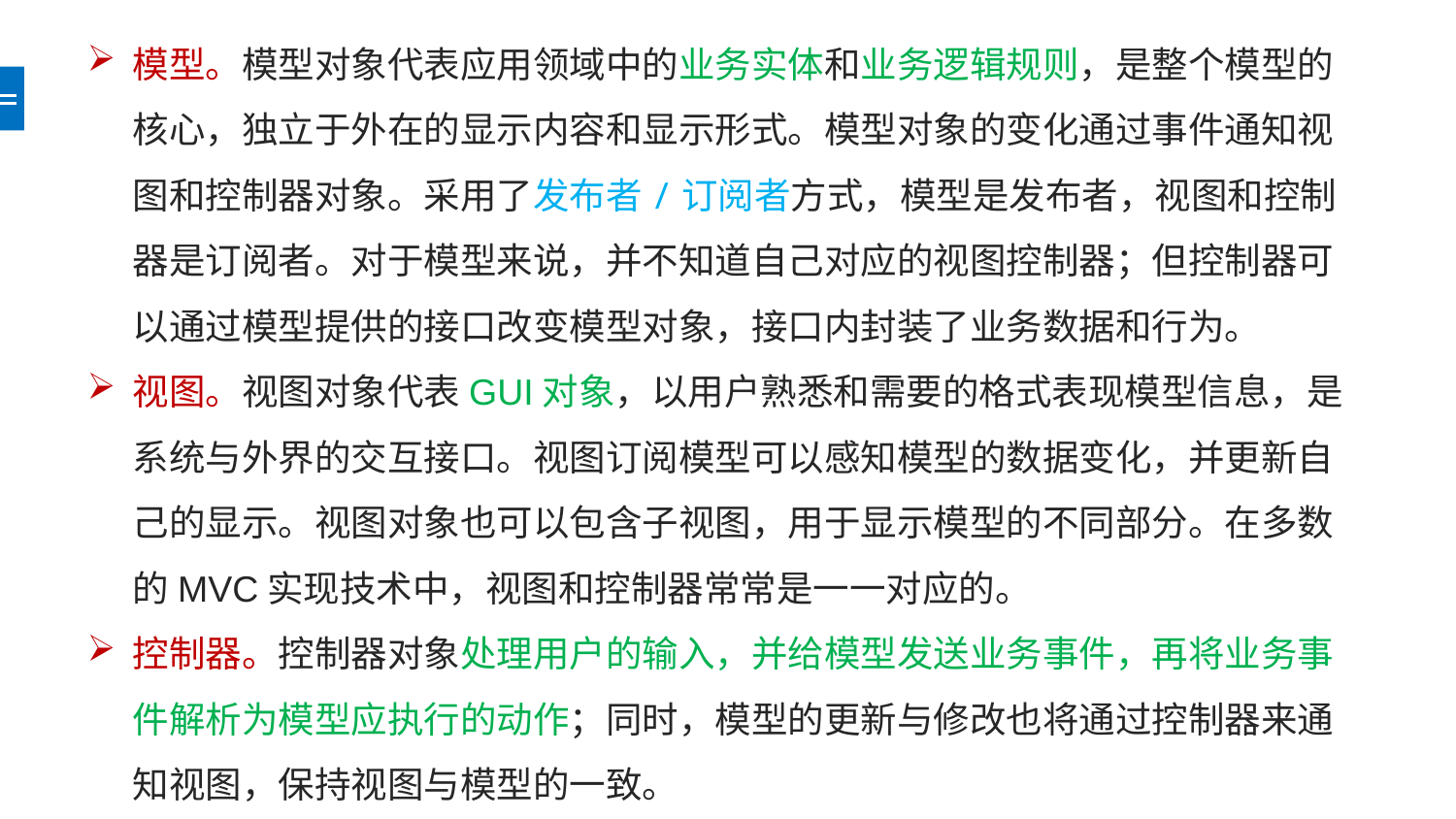

模型。模型对象代表应用领域中的业务实体和业务逻辑规则，是整个模型的核心，独立于外在的显示内容和显示形式。模型对象的变化通过事件通知视图和控制器对象。采用了发布者/订阅者方式，模型是发布者，视图和控制器是订阅者。对于模型来说，并不知道自己对应的视图控制器；但控制器可以通过模型提供的接口改变模型对象，接口内封装了业务数据和行为。
视图。视图对象代表GUI对象，以用户熟悉和需要的格式表现模型信息，是系统与外界的交互接口。视图订阅模型可以感知模型的数据变化，并更新自己的显示。视图对象也可以包含子视图，用于显示模型的不同部分。在多数的MVC实现技术中，视图和控制器常常是一一对应的。
控制器。控制器对象处理用户的输入，并给模型发送业务事件，再将业务事件解析为模型应执行的动作；同时，模型的更新与修改也将通过控制器来通知视图，保持视图与模型的一致。